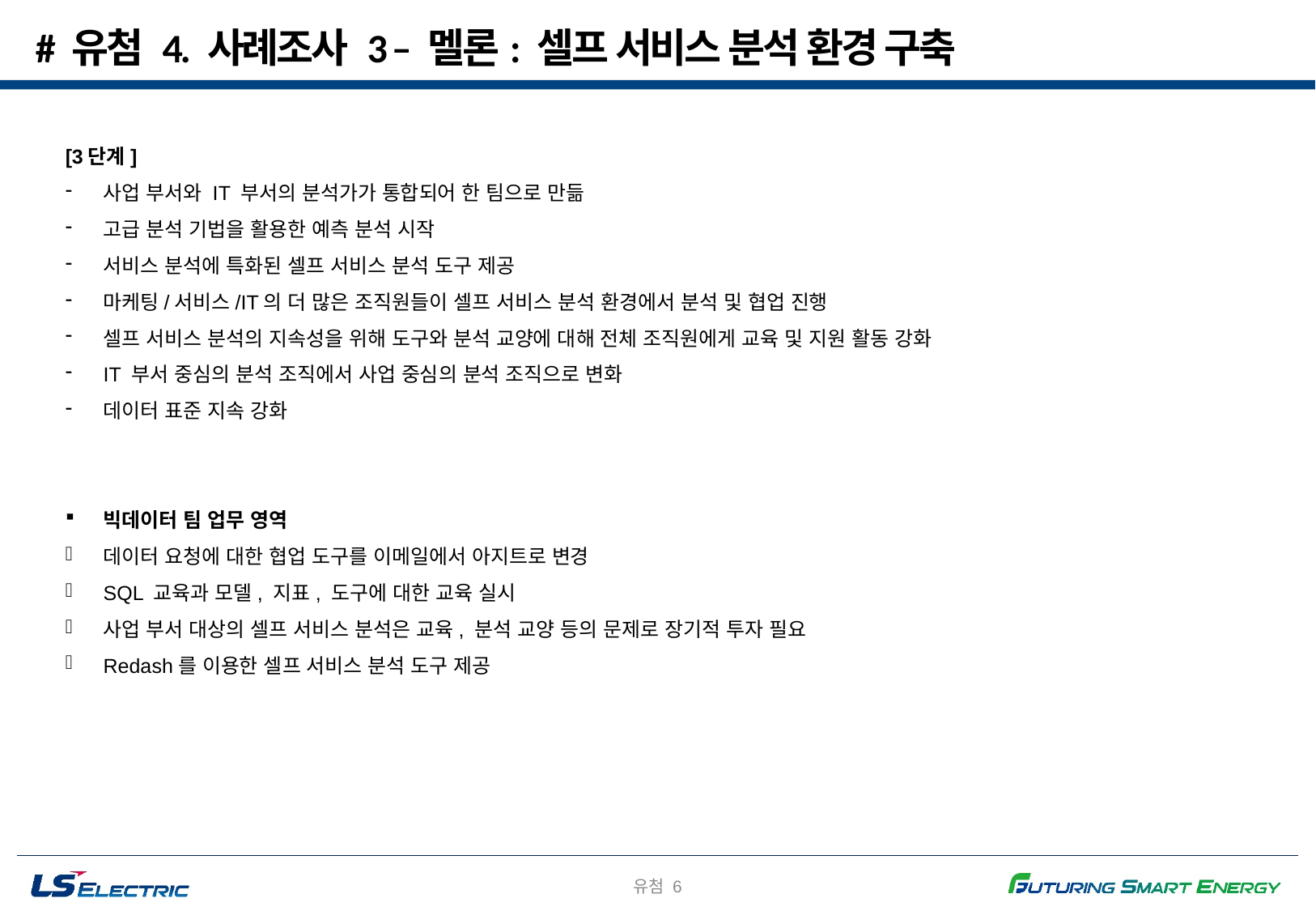

# # 유첨 4. 사례조사 3 – 멜론: 셀프 서비스 분석 환경 구축
[3단계]
사업 부서와 IT 부서의 분석가가 통합되어 한 팀으로 만듦
고급 분석 기법을 활용한 예측 분석 시작
서비스 분석에 특화된 셀프 서비스 분석 도구 제공
마케팅/서비스/IT의 더 많은 조직원들이 셀프 서비스 분석 환경에서 분석 및 협업 진행
셀프 서비스 분석의 지속성을 위해 도구와 분석 교양에 대해 전체 조직원에게 교육 및 지원 활동 강화
IT 부서 중심의 분석 조직에서 사업 중심의 분석 조직으로 변화
데이터 표준 지속 강화

빅데이터 팀 업무 영역
데이터 요청에 대한 협업 도구를 이메일에서 아지트로 변경
SQL 교육과 모델, 지표, 도구에 대한 교육 실시
사업 부서 대상의 셀프 서비스 분석은 교육, 분석 교양 등의 문제로 장기적 투자 필요
Redash를 이용한 셀프 서비스 분석 도구 제공
유첨 6